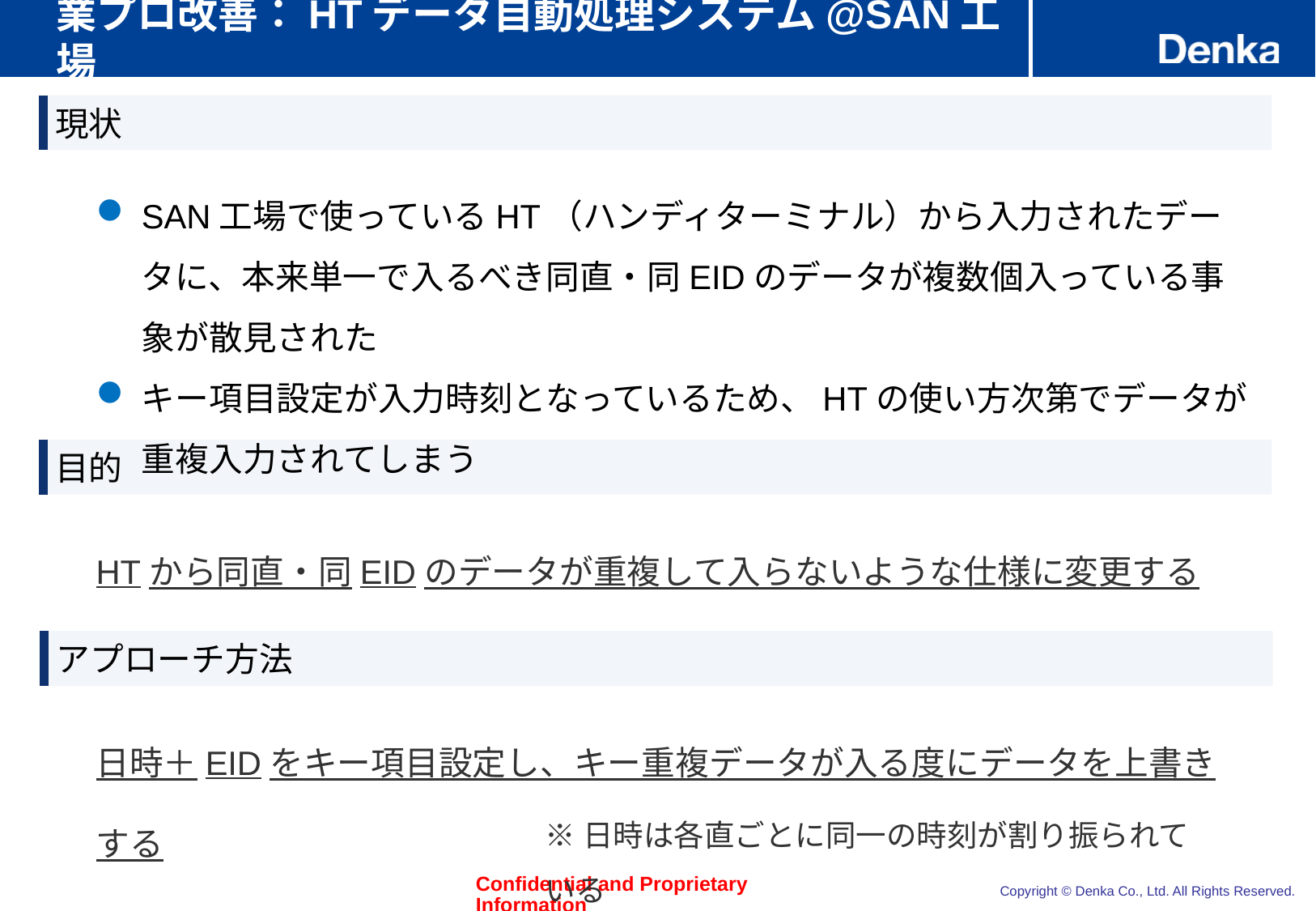

# 業プロ改善：HTデータ自動処理システム@SAN工場
現状

SAN工場で使っているHT（ハンディターミナル）から入力されたデータに、本来単一で入るべき同直・同EIDのデータが複数個入っている事象が散見された
キー項目設定が入力時刻となっているため、HTの使い方次第でデータが重複入力されてしまう
目的

HTから同直・同EIDのデータが重複して入らないような仕様に変更する
アプローチ方法

日時＋EIDをキー項目設定し、キー重複データが入る度にデータを上書きする
※日時は各直ごとに同一の時刻が割り振られている